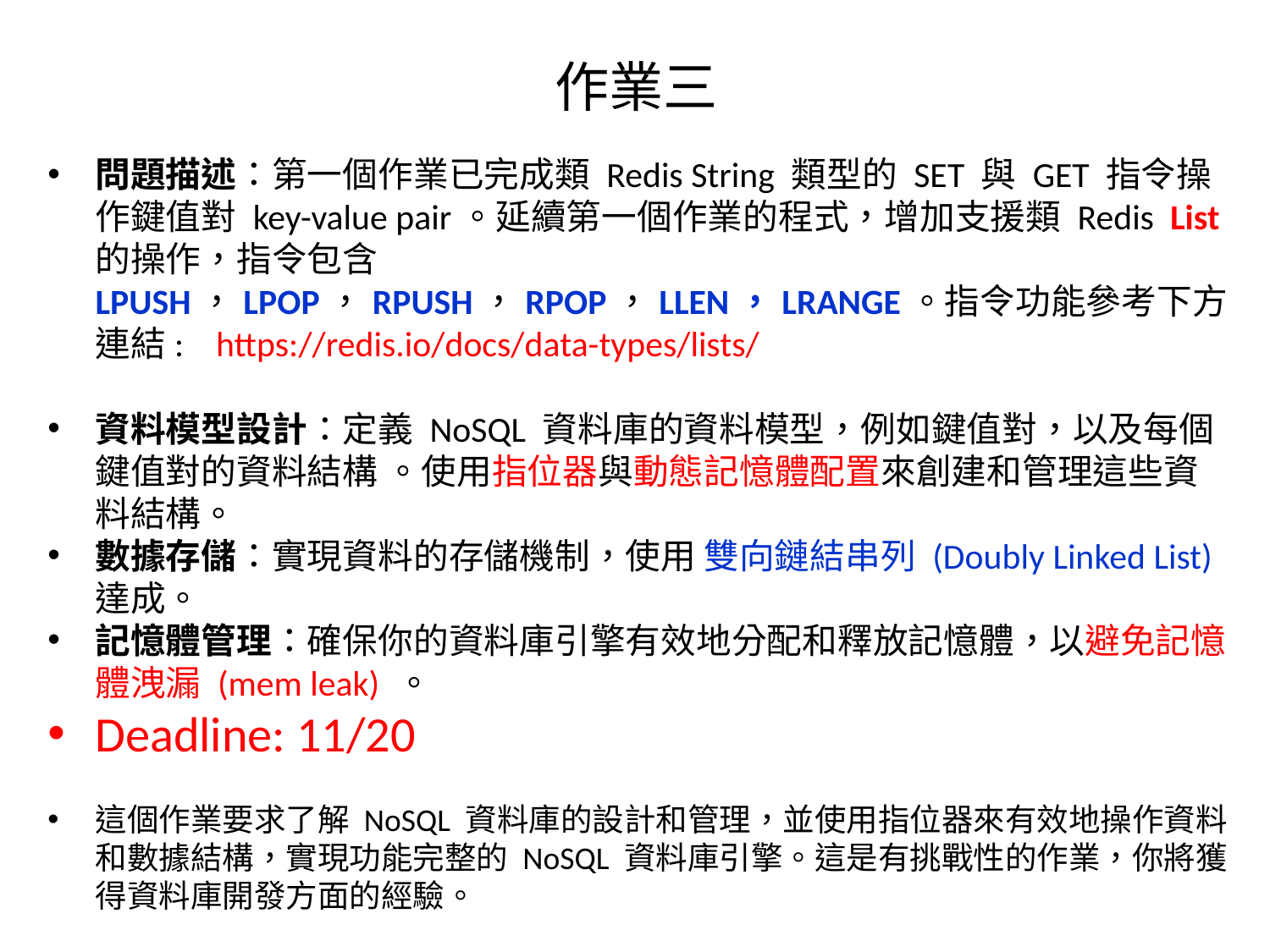

# 作業三
問題描述：第一個作業已完成類 Redis String 類型的 SET 與 GET 指令操作鍵值對 key-value pair。延續第一個作業的程式，增加支援類 Redis  List 的操作，指令包含 LPUSH，LPOP，RPUSH，RPOP，LLEN，LRANGE。指令功能參考下方連結:    https://redis.io/docs/data-types/lists/

資料模型設計：定義 NoSQL 資料庫的資料模型，例如鍵值對，以及每個鍵值對的資料結構 。使用指位器與動態記憶體配置來創建和管理這些資料結構。
數據存儲：實現資料的存儲機制，使用 雙向鏈結串列 (Doubly Linked List)達成。
記憶體管理：確保你的資料庫引擎有效地分配和釋放記憶體，以避免記憶體洩漏 (mem leak) 。
Deadline: 11/20

這個作業要求了解 NoSQL 資料庫的設計和管理，並使用指位器來有效地操作資料和數據結構，實現功能完整的 NoSQL 資料庫引擎。這是有挑戰性的作業，你將獲得資料庫開發方面的經驗。